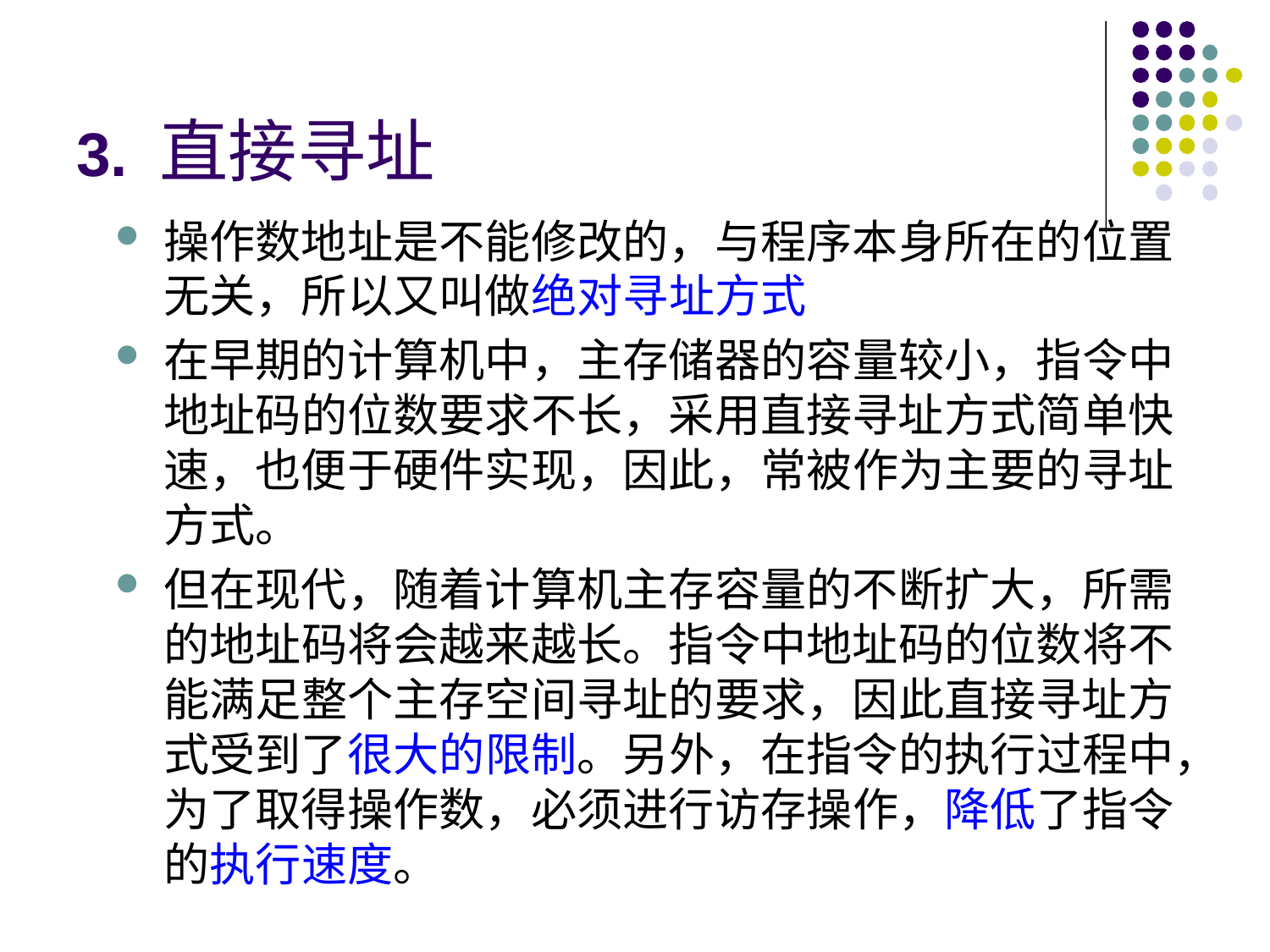

# 3. 直接寻址
操作数地址是不能修改的，与程序本身所在的位置无关，所以又叫做绝对寻址方式
在早期的计算机中，主存储器的容量较小，指令中地址码的位数要求不长，采用直接寻址方式简单快速，也便于硬件实现，因此，常被作为主要的寻址方式。
但在现代，随着计算机主存容量的不断扩大，所需的地址码将会越来越长。指令中地址码的位数将不能满足整个主存空间寻址的要求，因此直接寻址方式受到了很大的限制。另外，在指令的执行过程中，为了取得操作数，必须进行访存操作，降低了指令的执行速度。
47